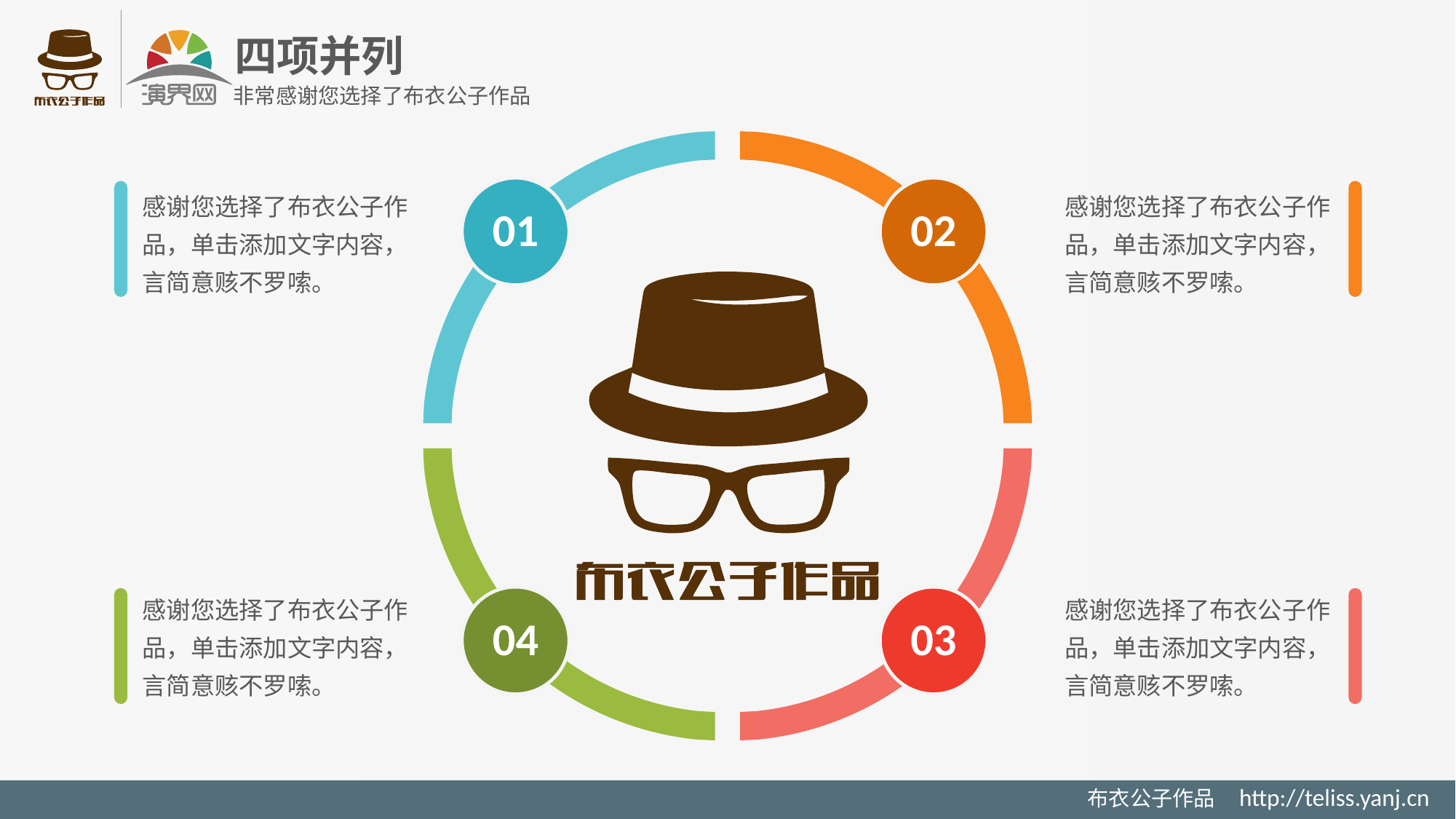

四项并列
非常感谢您选择了布衣公子作品

感谢您选择了布衣公子作品，单击添加文字内容，言简意赅不罗嗦。
01
02
感谢您选择了布衣公子作品，单击添加文字内容，言简意赅不罗嗦。

感谢您选择了布衣公子作品，单击添加文字内容，言简意赅不罗嗦。
感谢您选择了布衣公子作品，单击添加文字内容，言简意赅不罗嗦。
04
03

布衣公子作品    http://teliss.yanj.cn